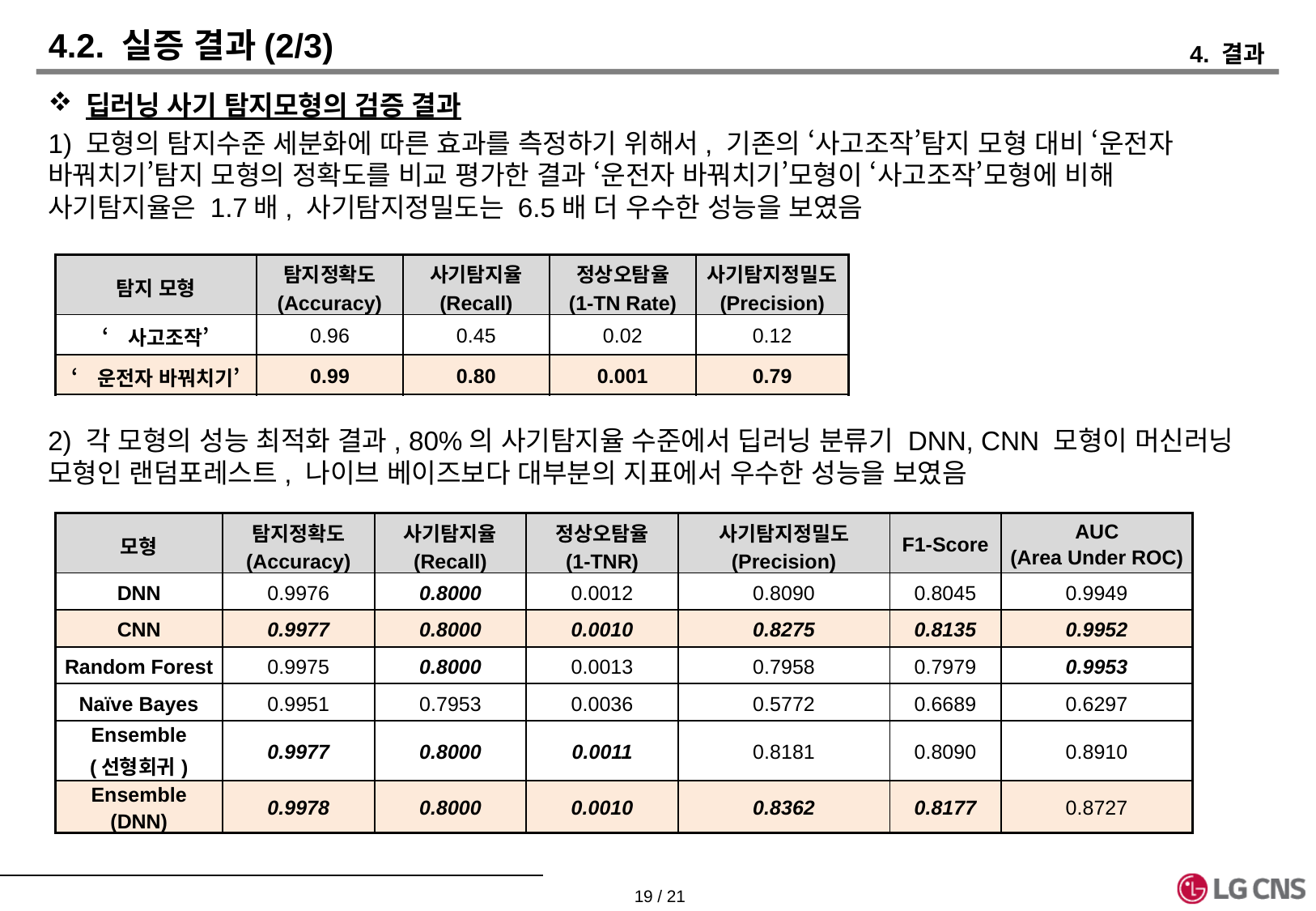

# 4.2. 실증 결과(2/3)
4. 결과

딥러닝 사기 탐지모형의 검증 결과
1) 모형의 탐지수준 세분화에 따른 효과를 측정하기 위해서, 기존의 ‘사고조작’탐지 모형 대비 ‘운전자 바꿔치기’탐지 모형의 정확도를 비교 평가한 결과 ‘운전자 바꿔치기’모형이 ‘사고조작’모형에 비해 사기탐지율은 1.7배, 사기탐지정밀도는 6.5배 더 우수한 성능을 보였음
| 탐지 모형 | 탐지정확도 (Accuracy) | 사기탐지율 (Recall) | 정상오탐율 (1-TN Rate) | 사기탐지정밀도 (Precision) |
| --- | --- | --- | --- | --- |
| ‘사고조작’ | 0.96 | 0.45 | 0.02 | 0.12 |
| ‘운전자 바꿔치기’ | 0.99 | 0.80 | 0.001 | 0.79 |
2) 각 모형의 성능 최적화 결과, 80%의 사기탐지율 수준에서 딥러닝 분류기 DNN, CNN 모형이 머신러닝 모형인 랜덤포레스트, 나이브 베이즈보다 대부분의 지표에서 우수한 성능을 보였음
| 모형 | 탐지정확도 (Accuracy) | 사기탐지율 (Recall) | 정상오탐율 (1-TNR) | 사기탐지정밀도 (Precision) | F1-Score | AUC (Area Under ROC) |
| --- | --- | --- | --- | --- | --- | --- |
| DNN | 0.9976 | 0.8000 | 0.0012 | 0.8090 | 0.8045 | 0.9949 |
| CNN | 0.9977 | 0.8000 | 0.0010 | 0.8275 | 0.8135 | 0.9952 |
| Random Forest | 0.9975 | 0.8000 | 0.0013 | 0.7958 | 0.7979 | 0.9953 |
| Naïve Bayes | 0.9951 | 0.7953 | 0.0036 | 0.5772 | 0.6689 | 0.6297 |
| Ensemble (선형회귀) | 0.9977 | 0.8000 | 0.0011 | 0.8181 | 0.8090 | 0.8910 |
| Ensemble (DNN) | 0.9978 | 0.8000 | 0.0010 | 0.8362 | 0.8177 | 0.8727 |